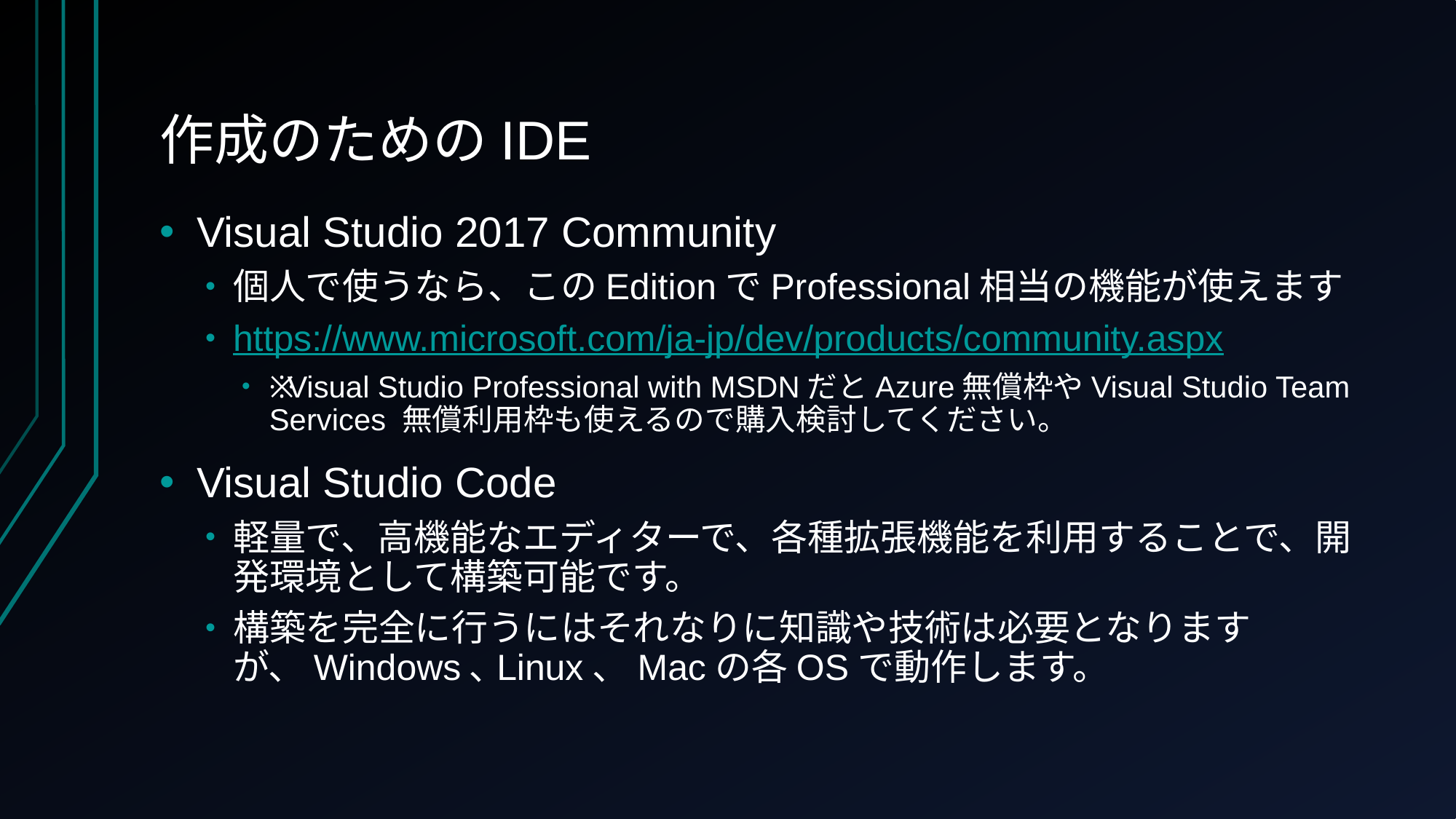

# 作成のためのIDE
Visual Studio 2017 Community
個人で使うなら、このEditionでProfessional相当の機能が使えます
https://www.microsoft.com/ja-jp/dev/products/community.aspx
※Visual Studio Professional with MSDNだとAzure無償枠やVisual Studio Team Services 無償利用枠も使えるので購入検討してください。
Visual Studio Code
軽量で、高機能なエディターで、各種拡張機能を利用することで、開発環境として構築可能です。
構築を完全に行うにはそれなりに知識や技術は必要となりますが、Windows､Linux、Macの各OSで動作します。